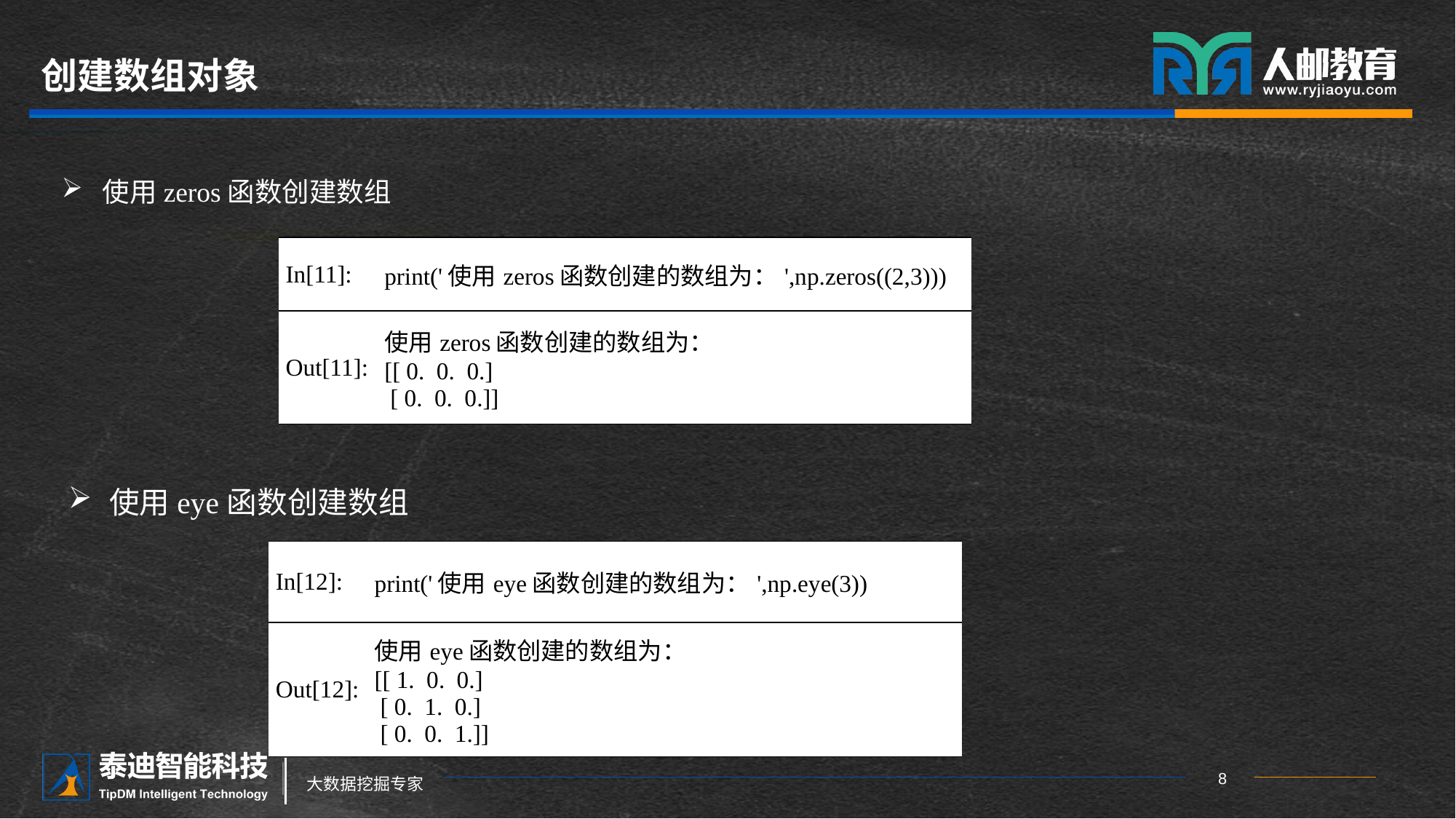

# 创建数组对象
使用zeros函数创建数组
| In[11]: | print('使用zeros函数创建的数组为：',np.zeros((2,3))) |
| --- | --- |
| Out[11]: | 使用zeros函数创建的数组为： [[ 0. 0. 0.] [ 0. 0. 0.]] |
使用eye函数创建数组
| In[12]: | print('使用eye函数创建的数组为：',np.eye(3)) |
| --- | --- |
| Out[12]: | 使用eye函数创建的数组为： [[ 1. 0. 0.] [ 0. 1. 0.] [ 0. 0. 1.]] |